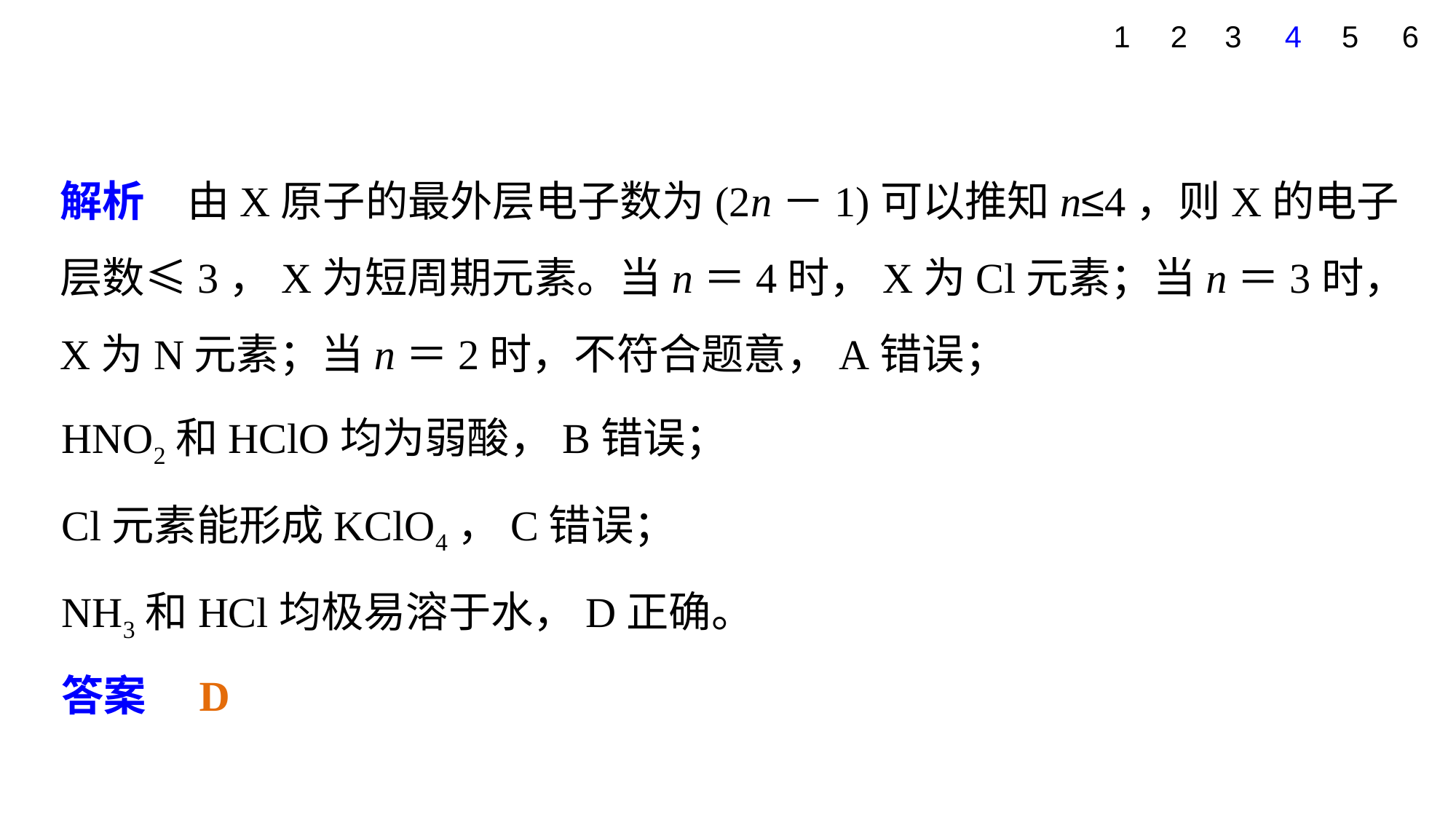

1
2
3
4
5
6
解析　由X原子的最外层电子数为(2n－1)可以推知n≤4，则X的电子层数≤3，X为短周期元素。当n＝4时，X为Cl元素；当n＝3时，X为N元素；当n＝2时，不符合题意，A错误；
HNO2和HClO均为弱酸，B错误；
Cl元素能形成KClO4，C错误；
NH3和HCl均极易溶于水，D正确。
答案　D